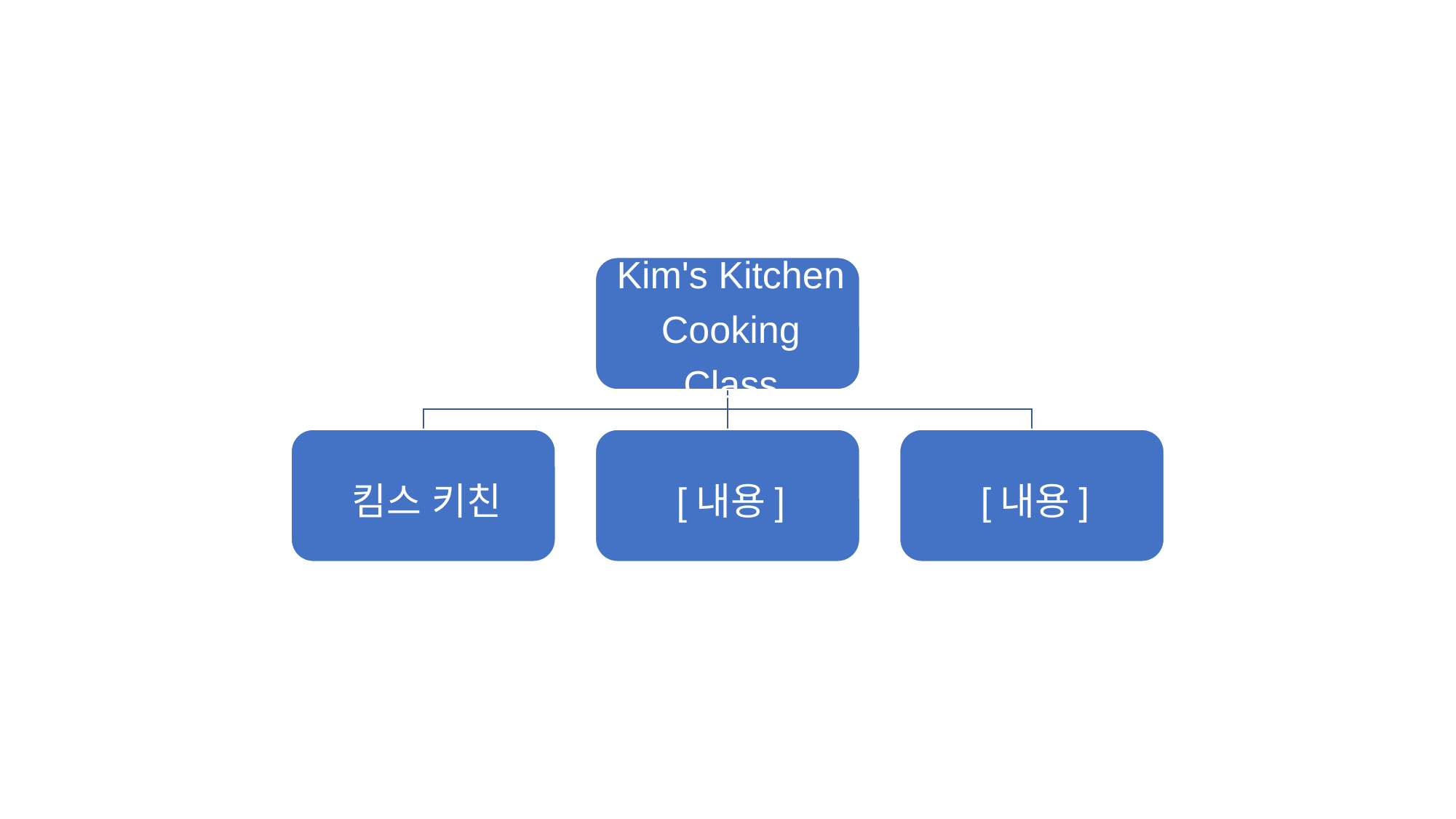

Kim's Kitchen Cooking Class
킴스 키친
[내용]
[내용]